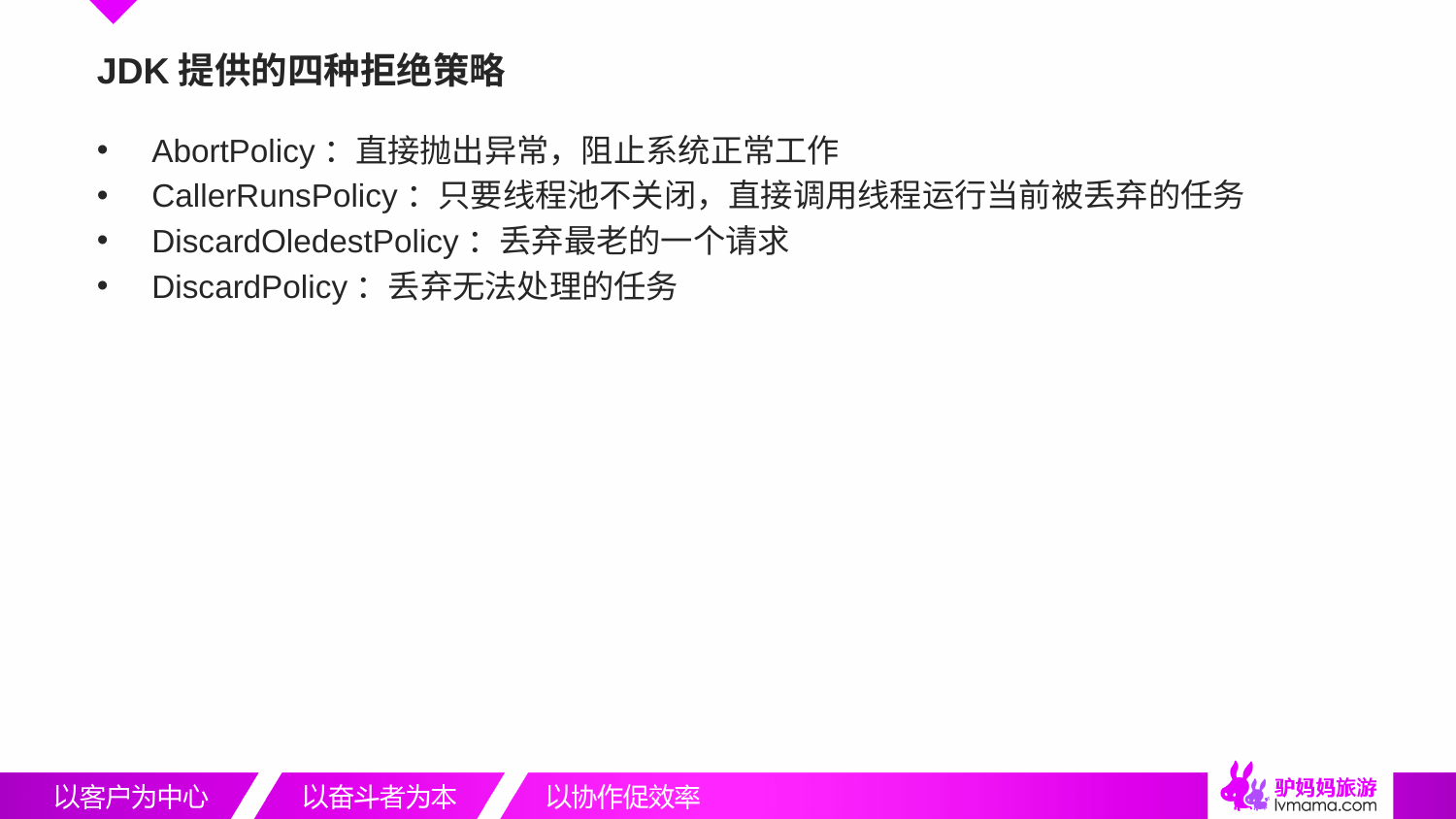

# JDK提供的四种拒绝策略
AbortPolicy：直接抛出异常，阻止系统正常工作
CallerRunsPolicy：只要线程池不关闭，直接调用线程运行当前被丢弃的任务
DiscardOledestPolicy：丢弃最老的一个请求
DiscardPolicy：丢弃无法处理的任务